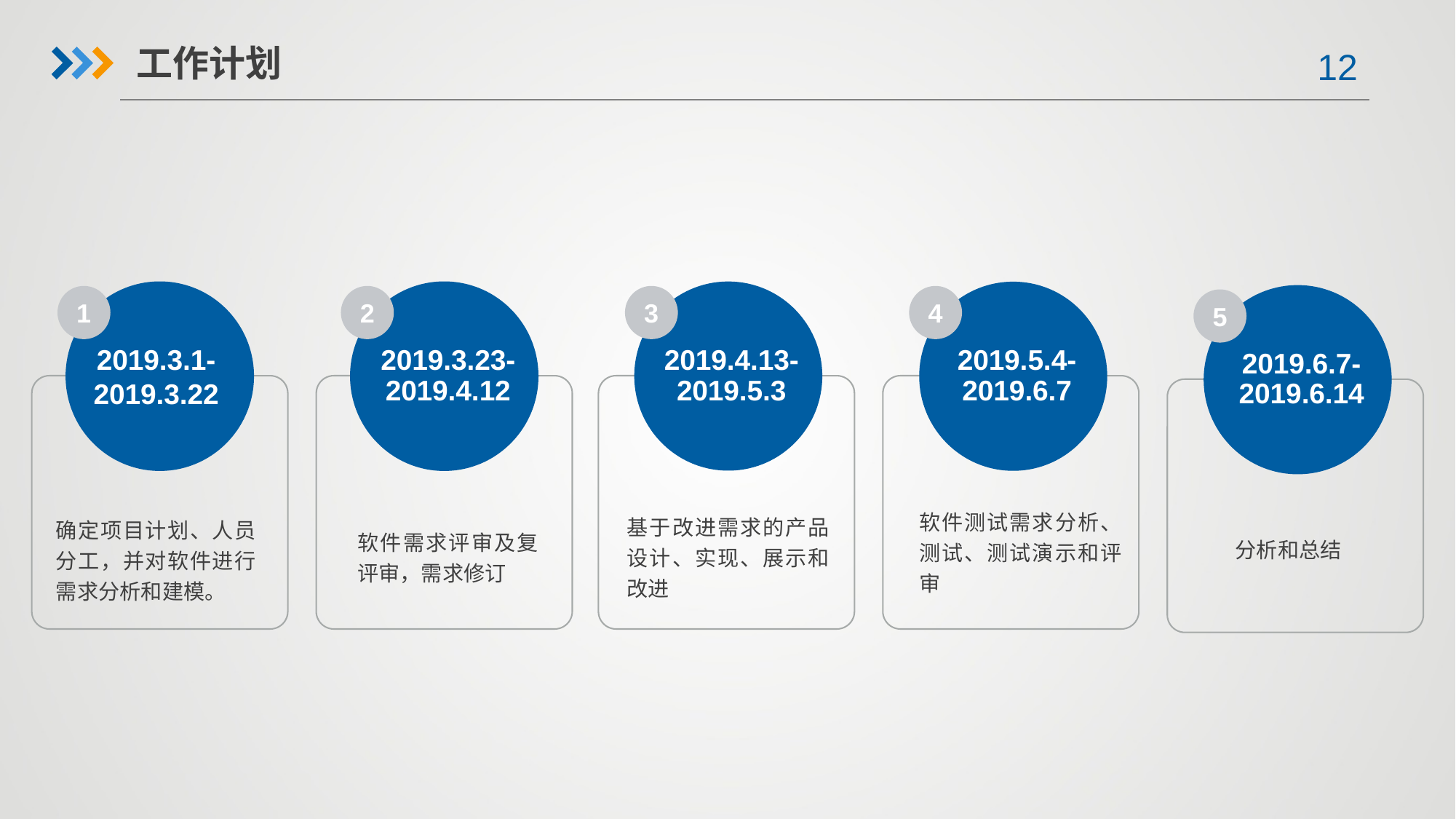

工作计划

1
2
3
4
5
2019.3.1-2019.3.22
2019.3.23-2019.4.12
2019.4.13-2019.5.3
2019.5.4-2019.6.7
2019.6.7-2019.6.14

分析和总结
软件测试需求分析、测试、测试演示和评审
基于改进需求的产品设计、实现、展示和改进
软件需求评审及复评审，需求修订
确定项目计划、人员分工，并对软件进行需求分析和建模。